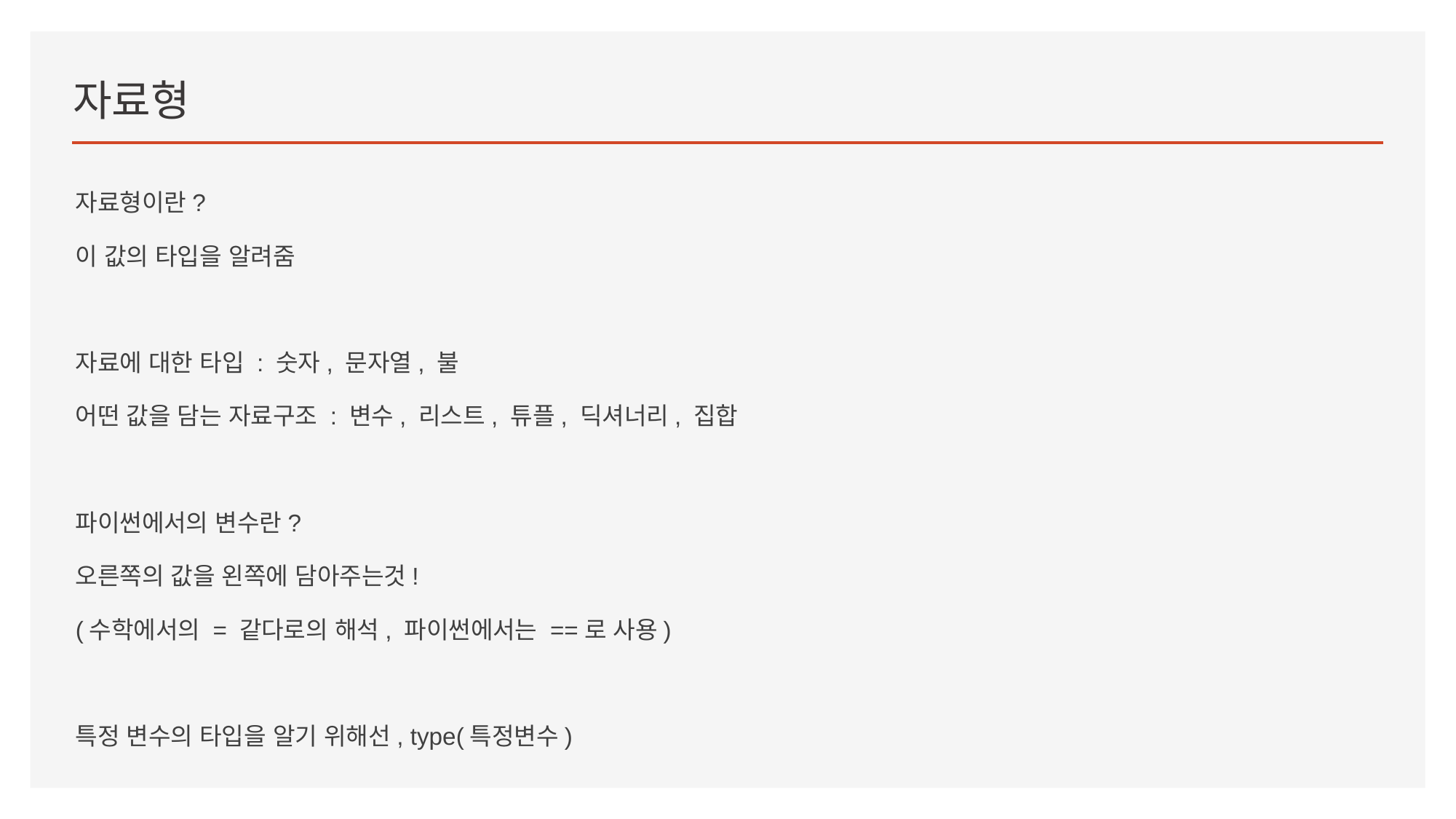

# 자료형
자료형이란?
이 값의 타입을 알려줌

자료에 대한 타입 : 숫자, 문자열, 불
어떤 값을 담는 자료구조 : 변수, 리스트, 튜플, 딕셔너리, 집합

파이썬에서의 변수란?
오른쪽의 값을 왼쪽에 담아주는것!
(수학에서의 = 같다로의 해석, 파이썬에서는 ==로 사용)

특정 변수의 타입을 알기 위해선, type(특정변수)